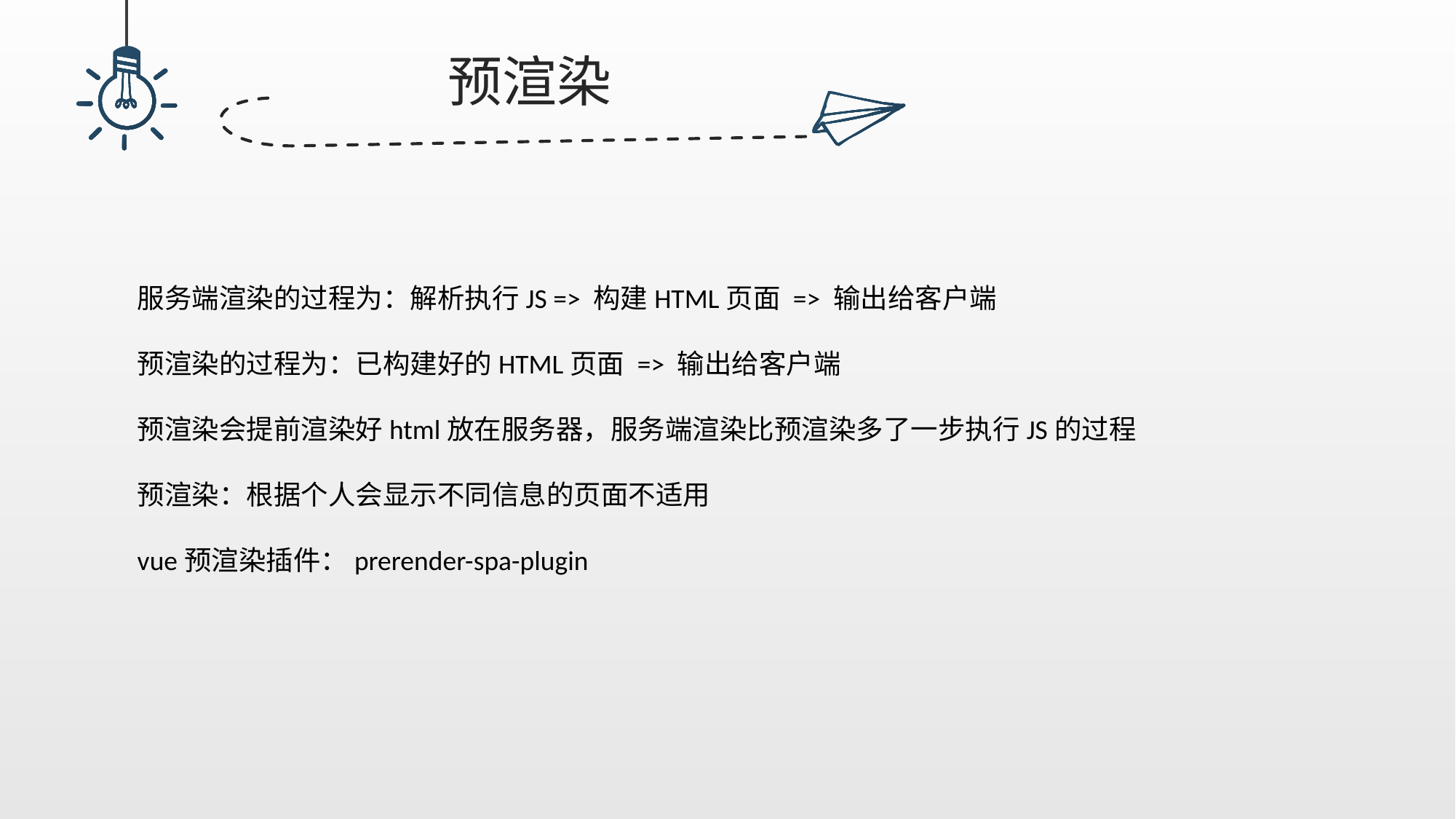

预渲染

服务端渲染的过程为：解析执行JS => 构建HTML页面 => 输出给客户端

预渲染的过程为：已构建好的HTML页面 => 输出给客户端

预渲染会提前渲染好html放在服务器，服务端渲染比预渲染多了一步执行JS的过程

预渲染：根据个人会显示不同信息的页面不适用

vue预渲染插件：prerender-spa-plugin